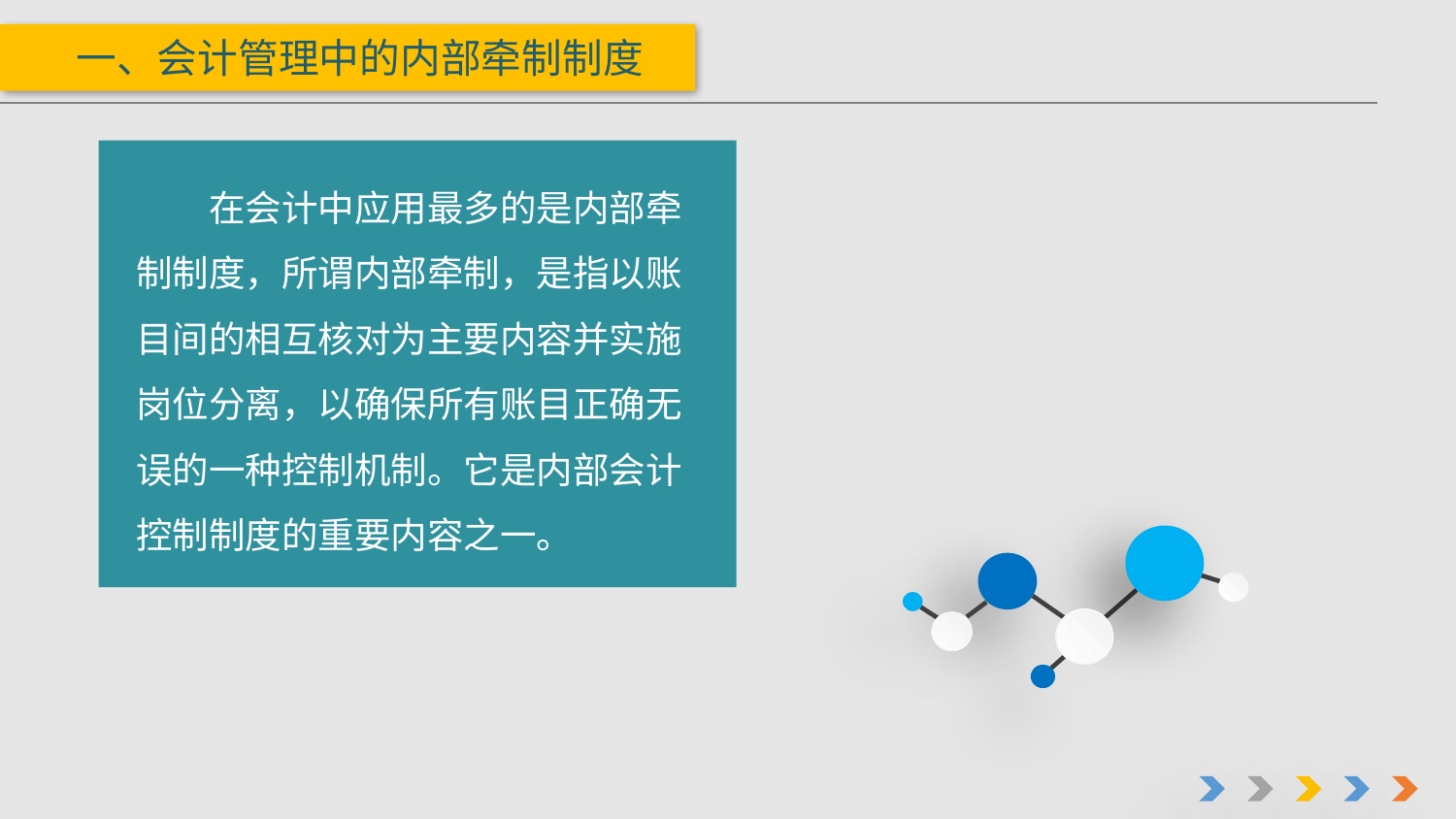

一、会计管理中的内部牵制制度

在会计中应用最多的是内部牵制制度，所谓内部牵制，是指以账目间的相互核对为主要内容并实施岗位分离，以确保所有账目正确无误的一种控制机制。它是内部会计控制制度的重要内容之一。